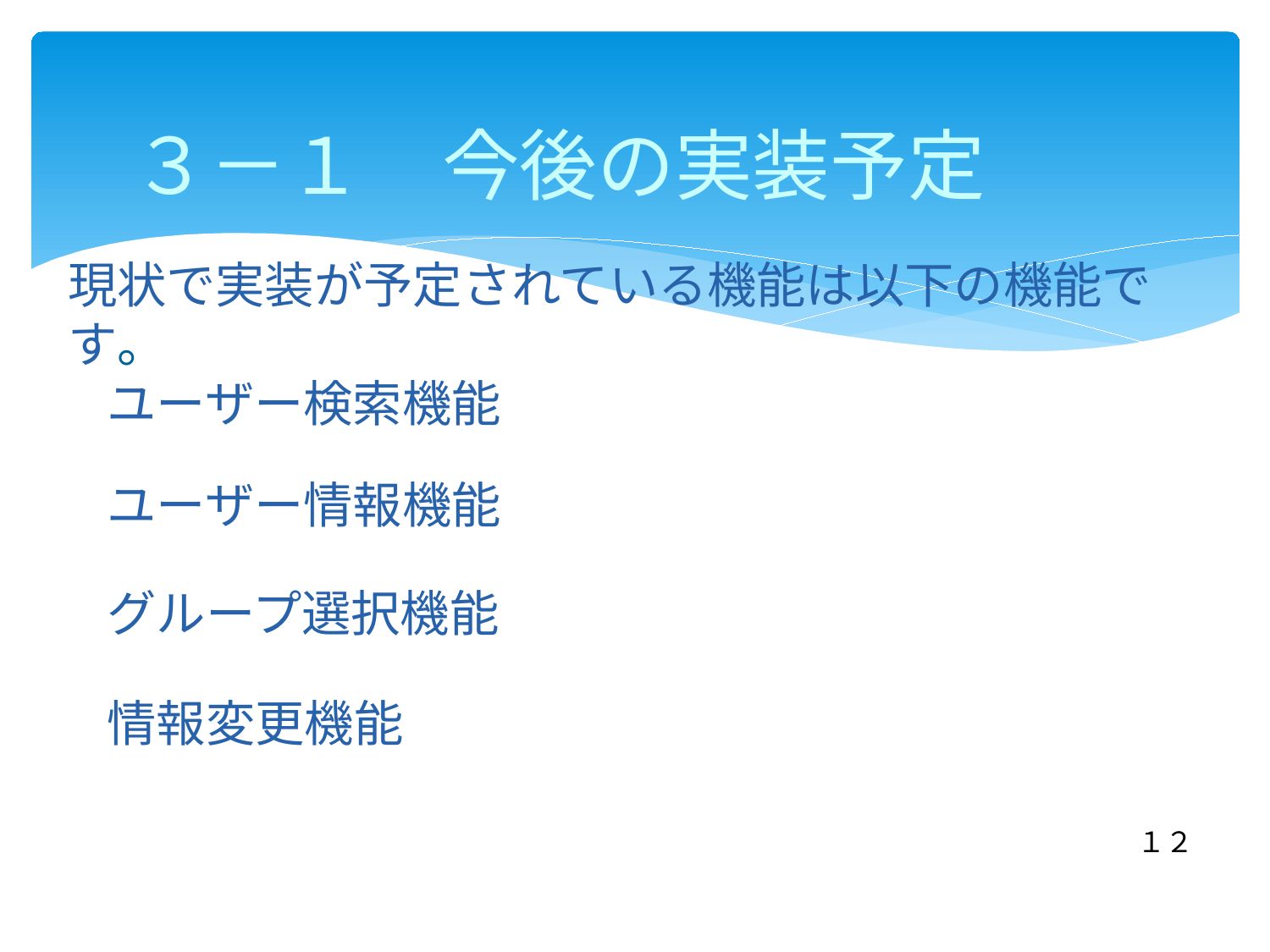

# ３－１　今後の実装予定
現状で実装が予定されている機能は以下の機能です。
ユーザー検索機能
ユーザー情報機能
グループ選択機能
情報変更機能
１２